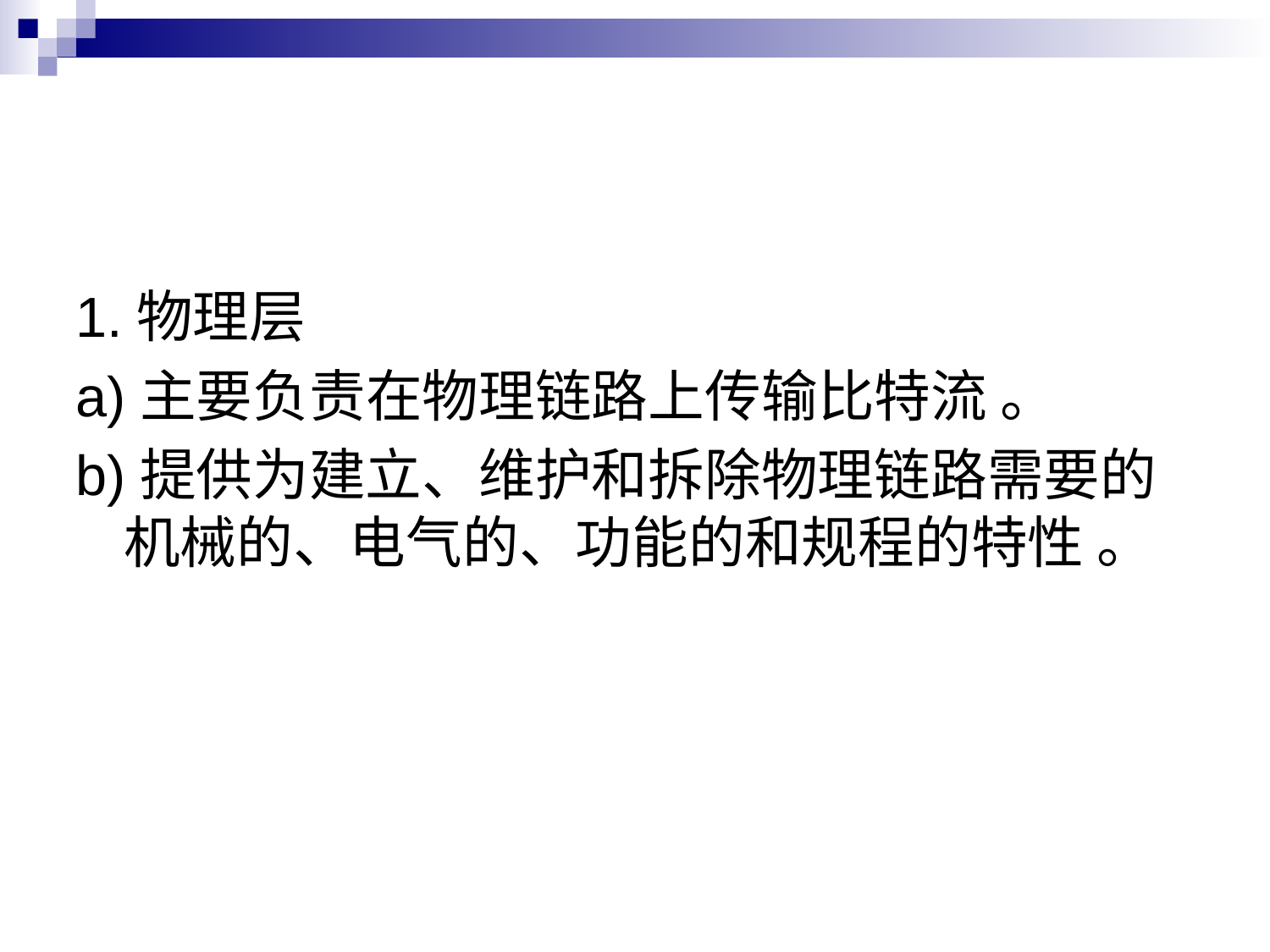

#
1.物理层
a)主要负责在物理链路上传输比特流 。
b)提供为建立、维护和拆除物理链路需要的机械的、电气的、功能的和规程的特性 。